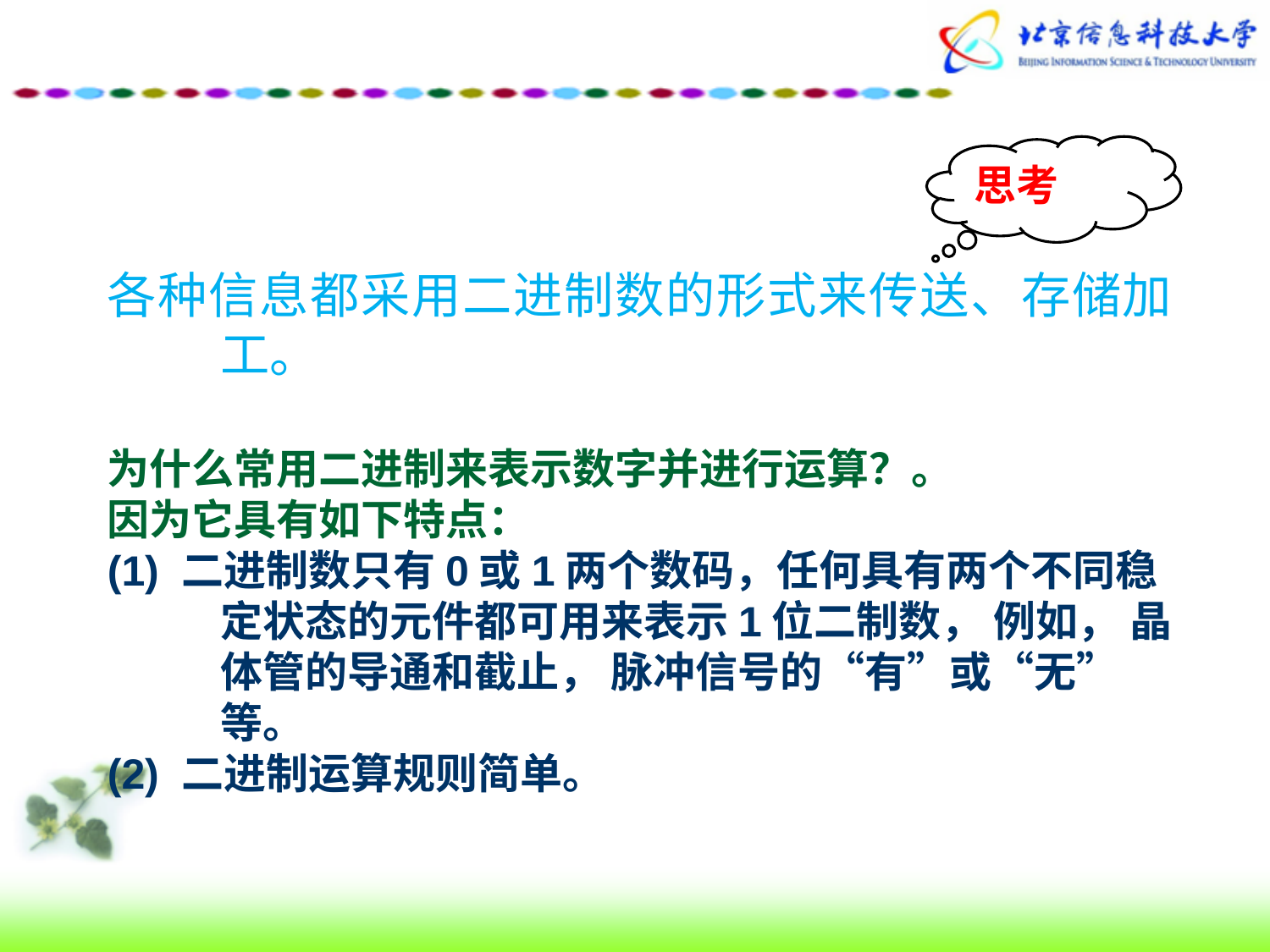

思考
各种信息都采用二进制数的形式来传送、存储加工。

为什么常用二进制来表示数字并进行运算？。
因为它具有如下特点：
(1) 二进制数只有0或1两个数码，任何具有两个不同稳定状态的元件都可用来表示1位二制数， 例如， 晶体管的导通和截止， 脉冲信号的“有”或“无”等。
(2) 二进制运算规则简单。